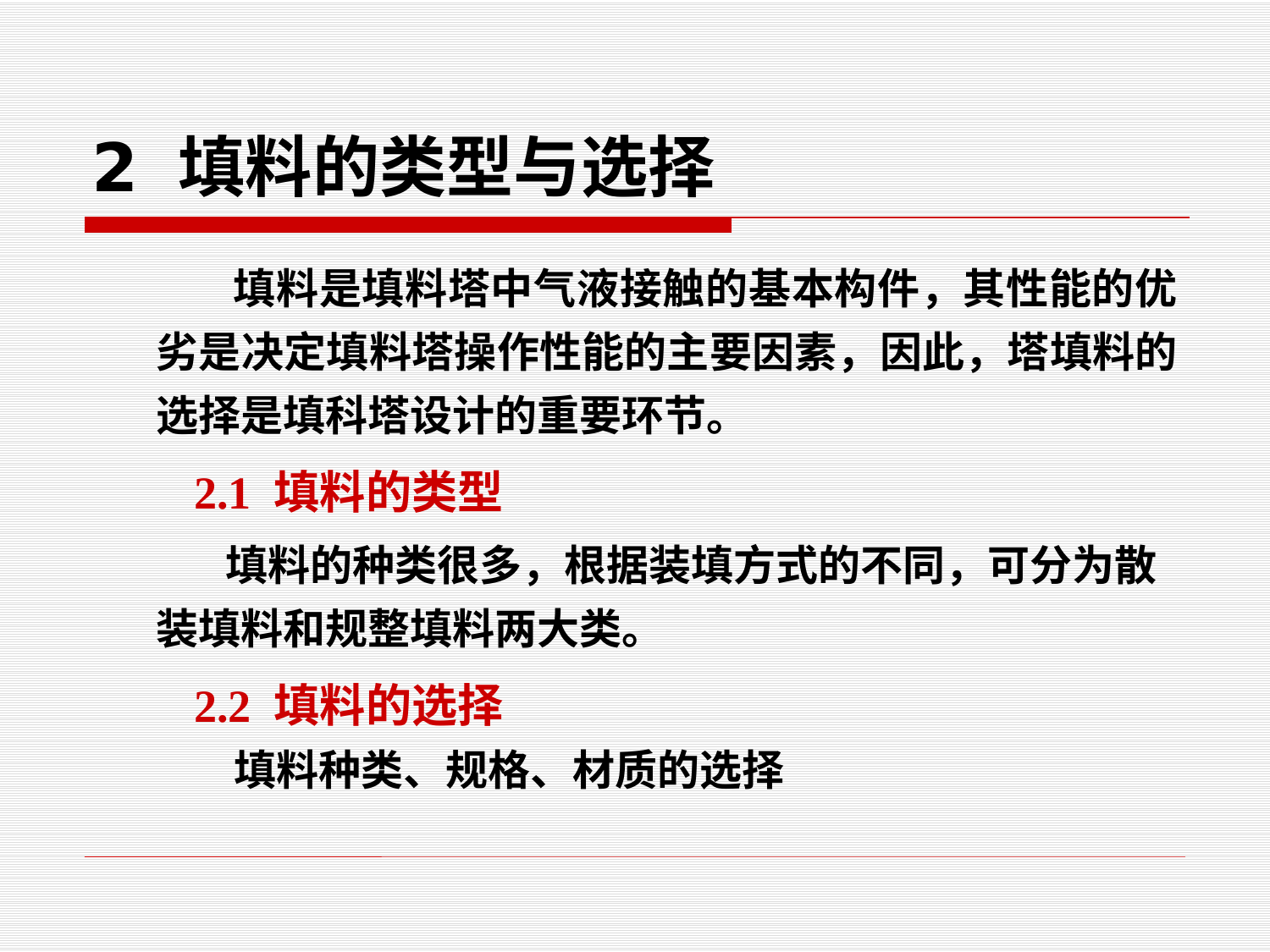

# 2 填料的类型与选择
             填料是填料塔中气液接触的基本构件，其性能的优劣是决定填料塔操作性能的主要因素，因此，塔填料的选择是填科塔设计的重要环节。
         2.1 填料的类型
             填料的种类很多，根据装填方式的不同，可分为散装填料和规整填料两大类。
         2.2 填料的选择
     填料种类、规格、材质的选择